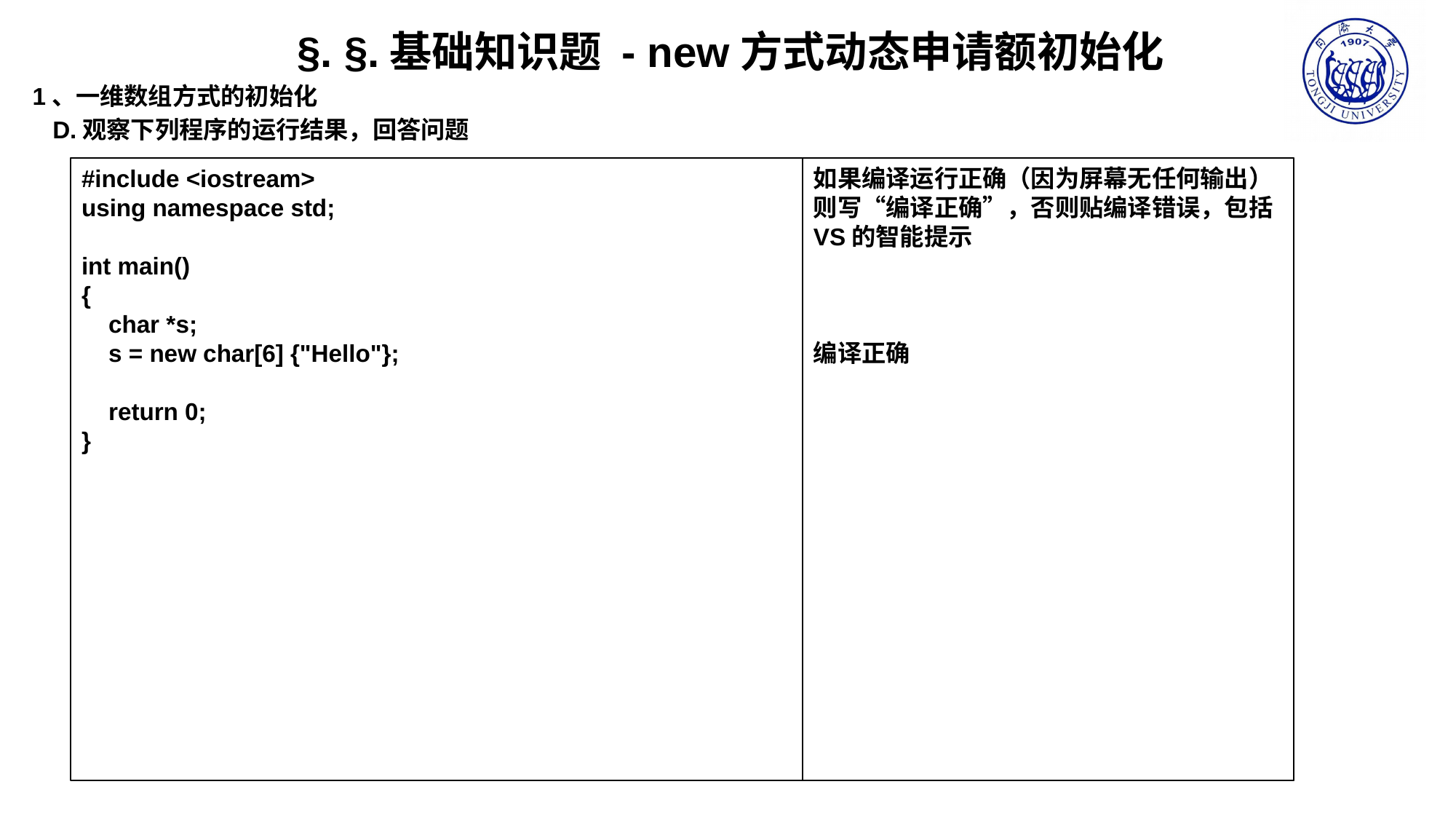

§. §.基础知识题 - new方式动态申请额初始化
1、一维数组方式的初始化
   D.观察下列程序的运行结果，回答问题
#include <iostream>
using namespace std;

int main()
{
    char *s;
    s = new char[6] {"Hello"};

    return 0;
}
如果编译运行正确（因为屏幕无任何输出）则写“编译正确”，否则贴编译错误，包括VS的智能提示

编译正确